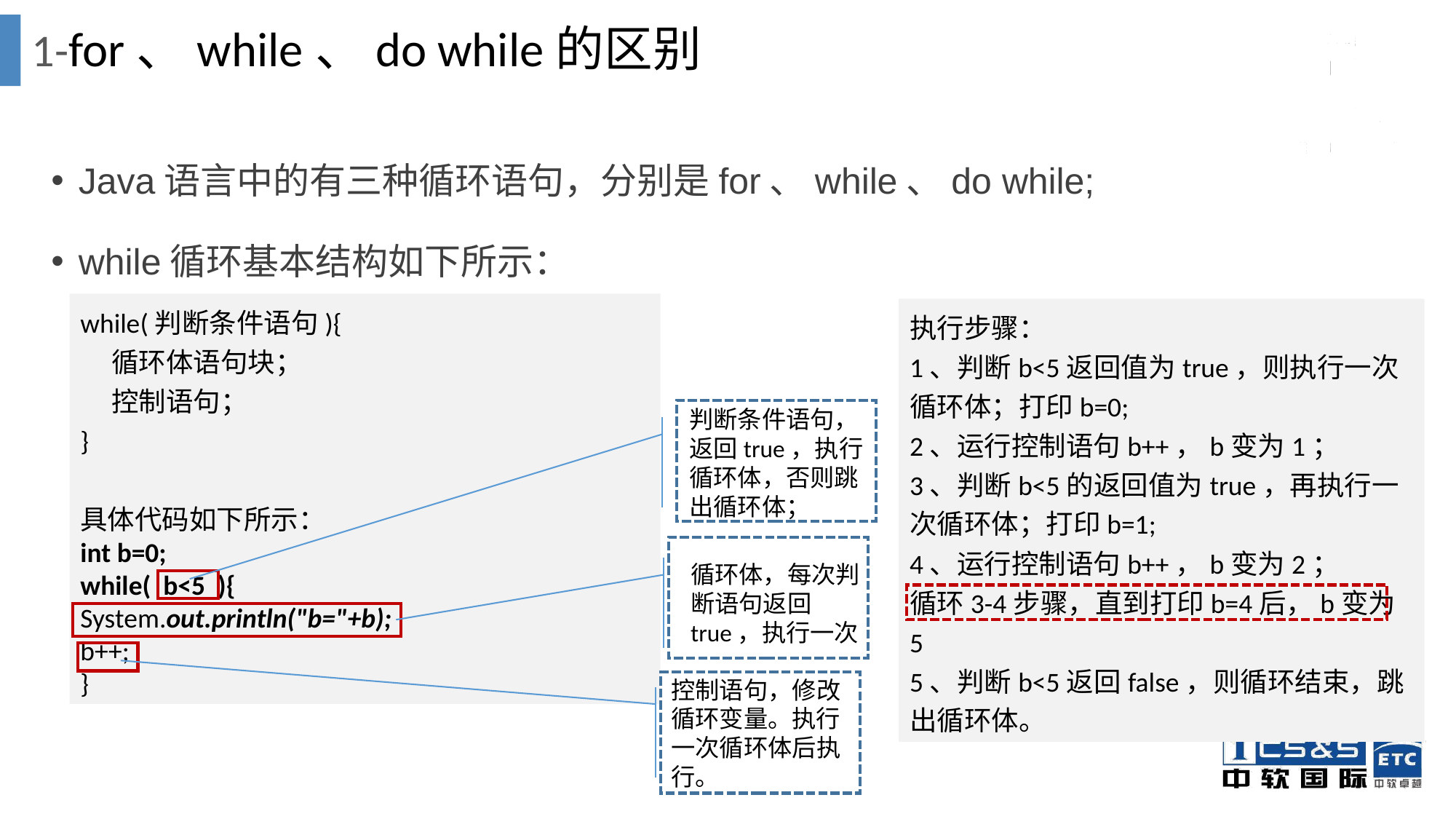

1-for、while、do while的区别
Java语言中的有三种循环语句，分别是for、while、do while;
while循环基本结构如下所示：

while(判断条件语句){
    循环体语句块；
    控制语句；
}

具体代码如下所示：
int b=0;
while(  b<5  ){
System.out.println("b="+b);
b++;
}
执行步骤：
1、判断b<5返回值为true，则执行一次循环体；打印b=0;
2、运行控制语句b++，b变为1；
3、判断b<5的返回值为true，再执行一次循环体；打印b=1;
4、运行控制语句b++，b变为2；
循环3-4步骤，直到打印b=4后，b变为5
5、判断b<5返回false，则循环结束，跳出循环体。

判断条件语句，返回true，执行循环体，否则跳出循环体；

循环体，每次判断语句返回true，执行一次

控制语句，修改循环变量。执行一次循环体后执行。